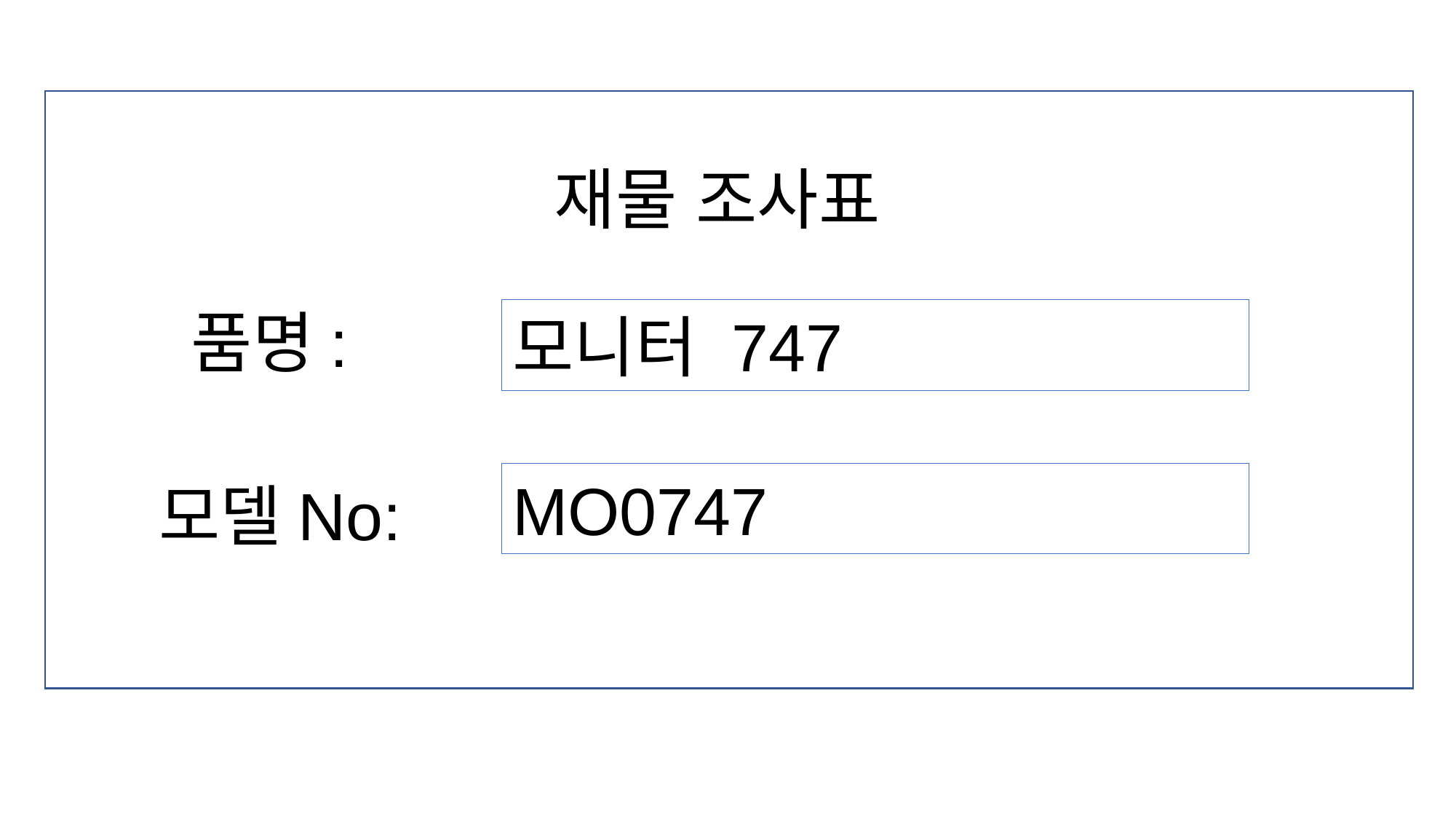

재물 조사표
품명:
모니터 747
MO0747
모델No: